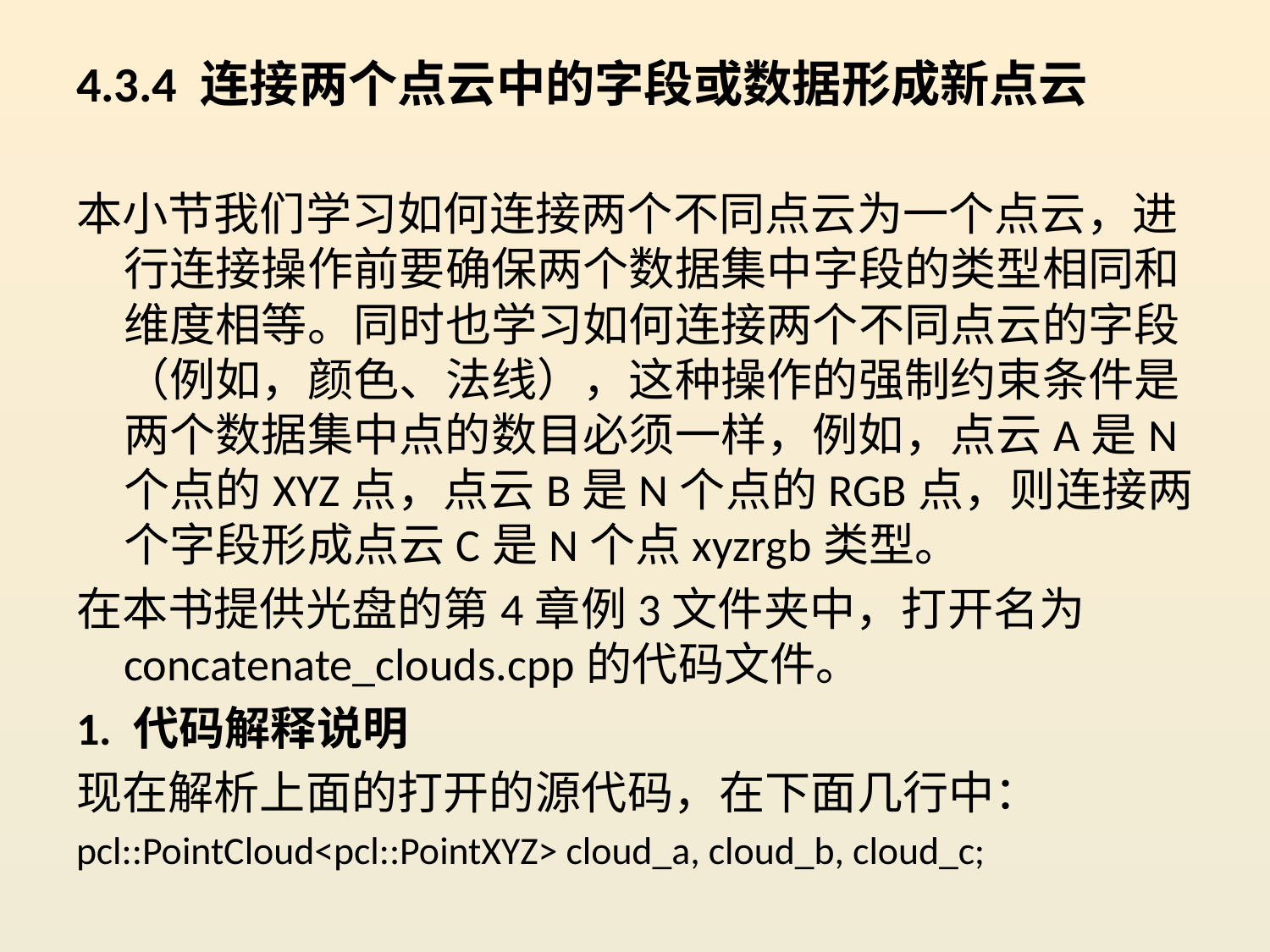

4.3.4 连接两个点云中的字段或数据形成新点云

本小节我们学习如何连接两个不同点云为一个点云，进行连接操作前要确保两个数据集中字段的类型相同和维度相等。同时也学习如何连接两个不同点云的字段（例如，颜色、法线），这种操作的强制约束条件是两个数据集中点的数目必须一样，例如，点云A是N个点的XYZ点，点云B是N个点的RGB点，则连接两个字段形成点云C是N个点xyzrgb类型。
在本书提供光盘的第4章例3文件夹中，打开名为concatenate_clouds.cpp的代码文件。
1. 代码解释说明
现在解析上面的打开的源代码，在下面几行中：
pcl::PointCloud<pcl::PointXYZ> cloud_a, cloud_b, cloud_c;